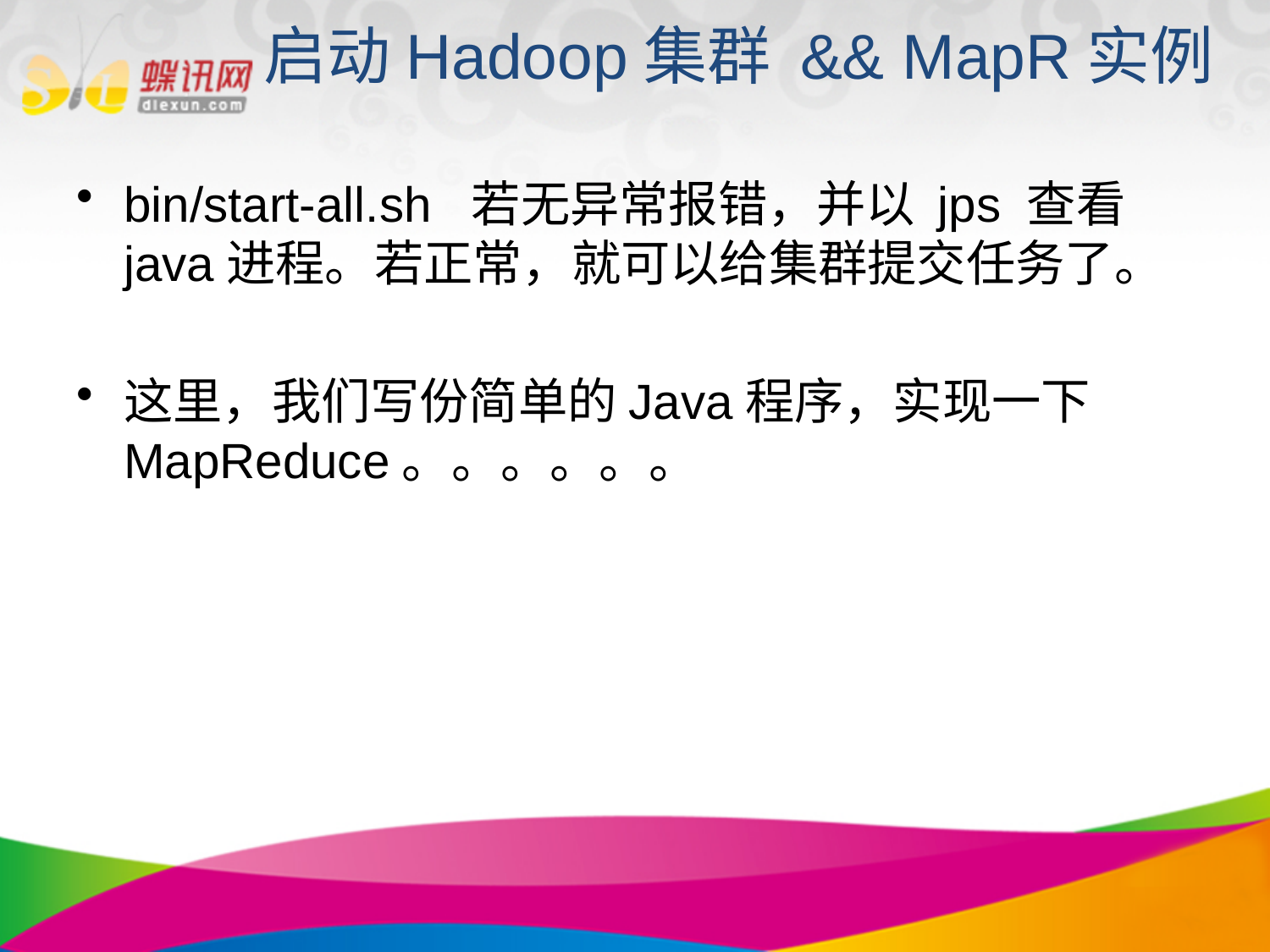

启动Hadoop集群 && MapR实例
bin/start-all.sh  若无异常报错，并以 jps 查看java进程。若正常，就可以给集群提交任务了。

这里，我们写份简单的Java程序，实现一下MapReduce。。。。。。